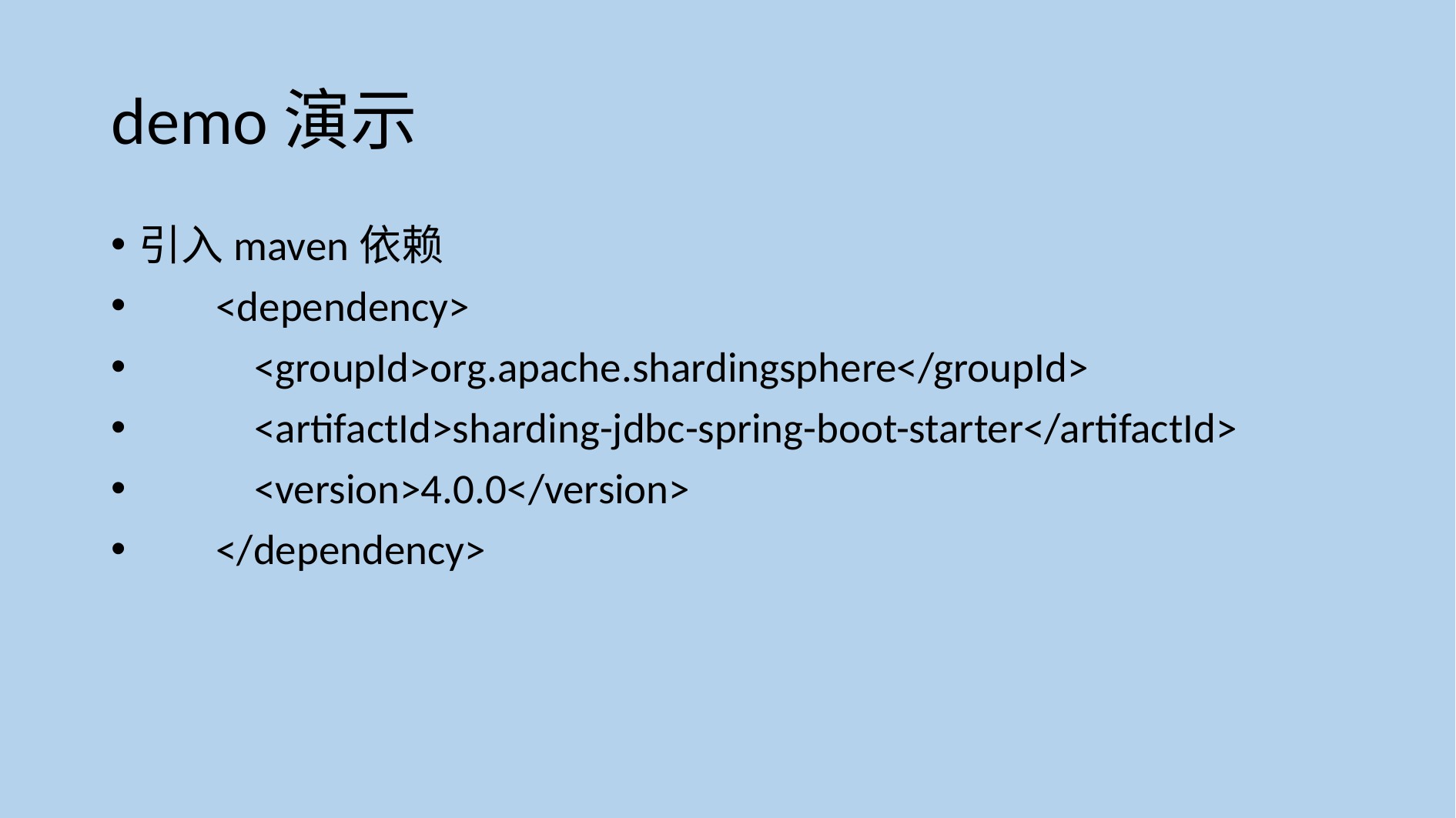

# demo演示
引入maven依赖
        <dependency>
            <groupId>org.apache.shardingsphere</groupId>
            <artifactId>sharding-jdbc-spring-boot-starter</artifactId>
            <version>4.0.0</version>
        </dependency>
16